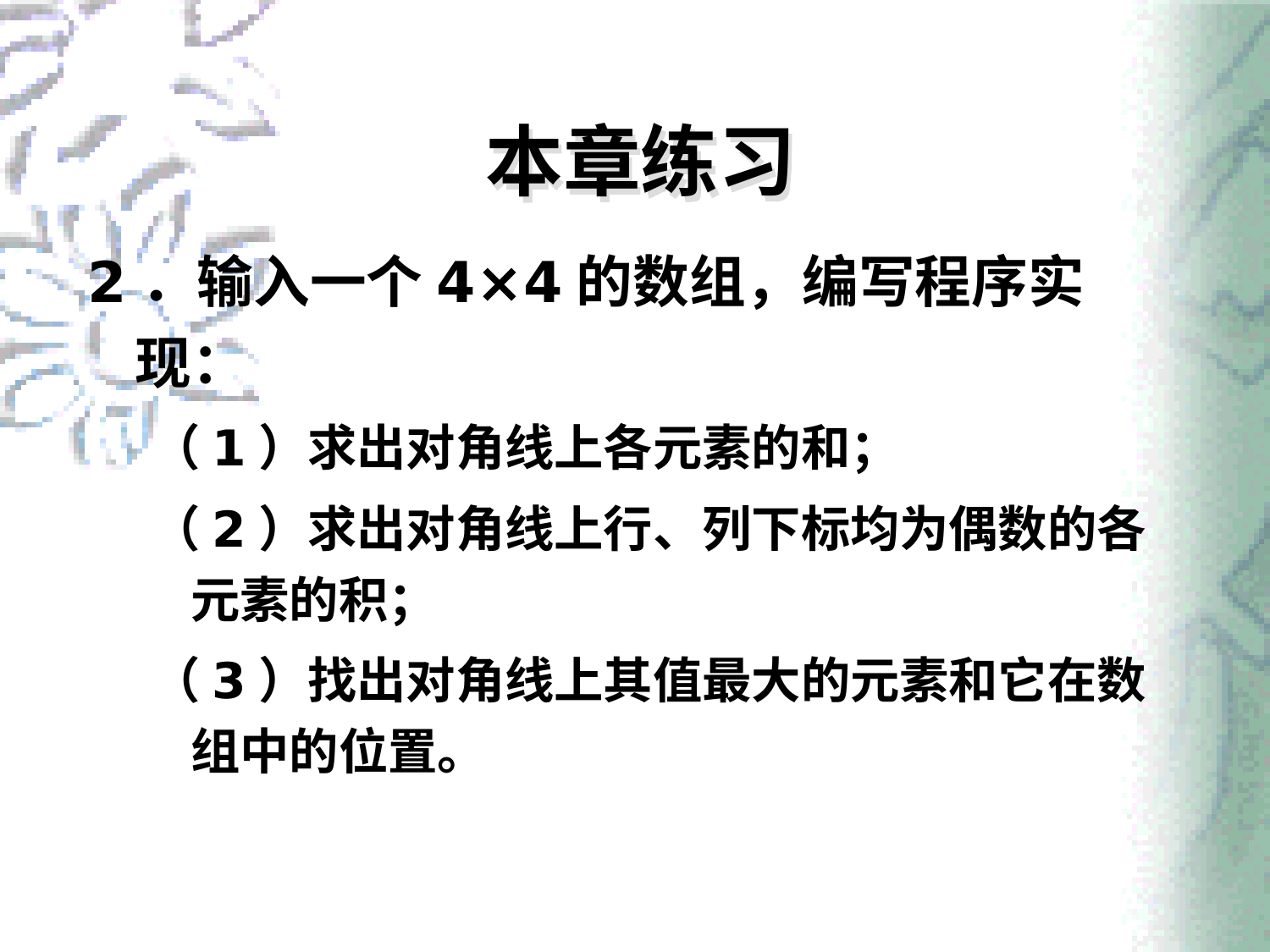

2．输入一个4×4的数组，编写程序实现：
（1）求出对角线上各元素的和；
（2）求出对角线上行、列下标均为偶数的各元素的积；
（3）找出对角线上其值最大的元素和它在数组中的位置。
本章练习